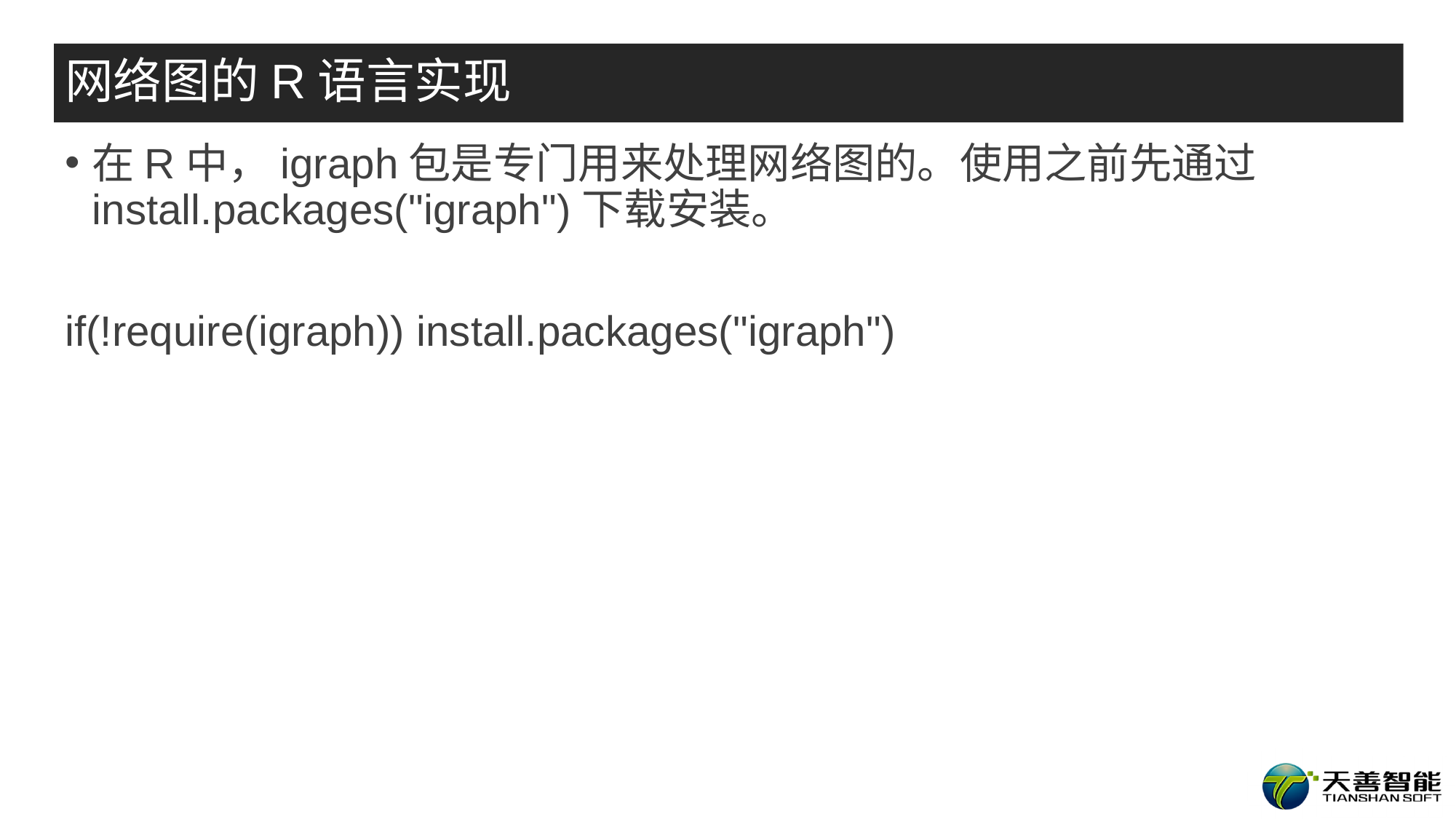

# 网络图的R语言实现
在R中，igraph包是专门用来处理网络图的。使用之前先通过install.packages("igraph")下载安装。

if(!require(igraph)) install.packages("igraph")